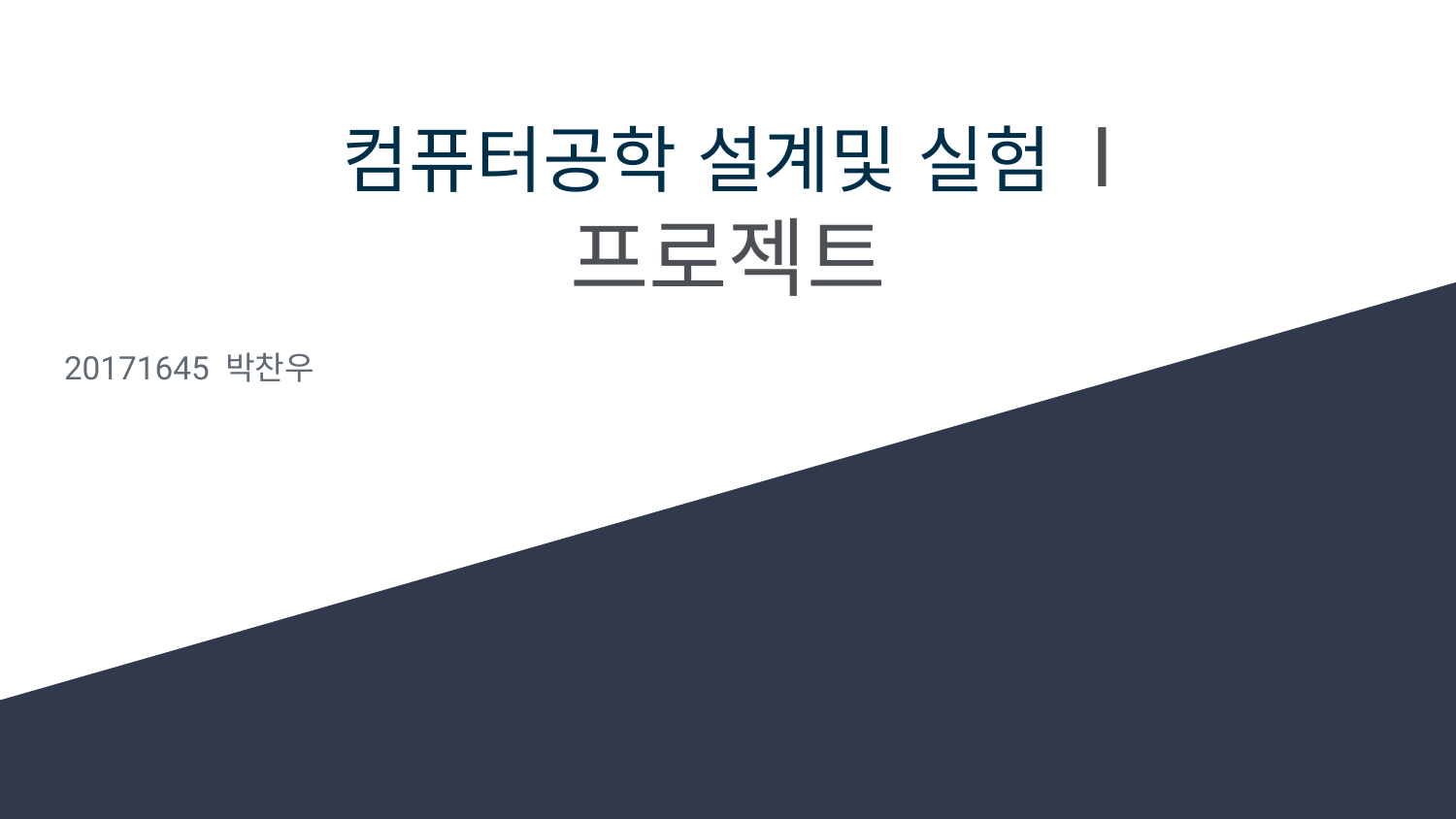

# 컴퓨터공학 설계및 실험 I
프로젝트
20171645 박찬우